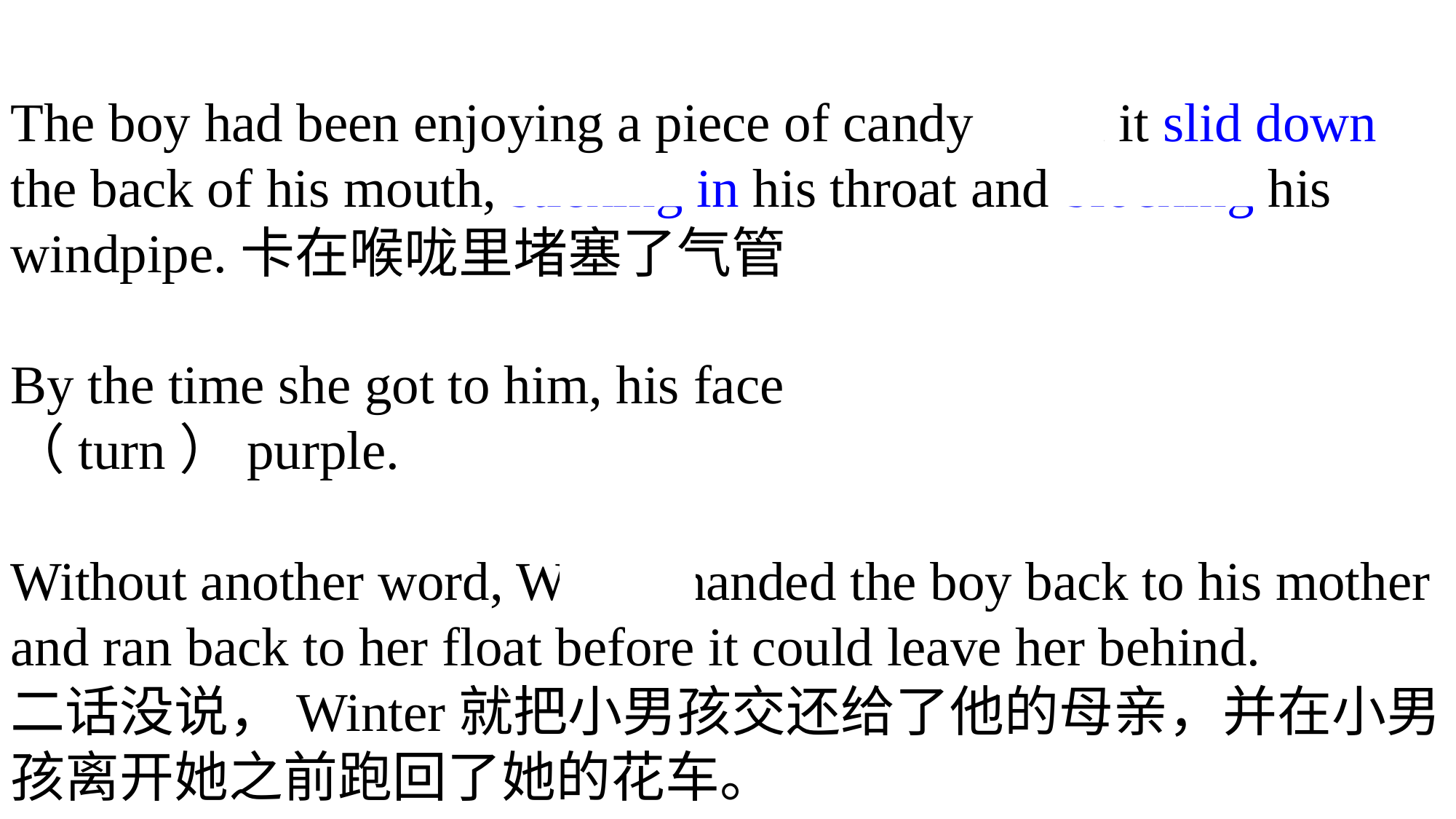

The boy had been enjoying a piece of candy when it slid down the back of his mouth, sticking in his throat and blocking his windpipe.卡在喉咙里堵塞了气管

By the time she got to him, his face had turned （turn）purple.

Without another word, Winter handed the boy back to his mother and ran back to her float before it could leave her behind.
二话没说，Winter就把小男孩交还给了他的母亲，并在小男孩离开她之前跑回了她的花车。